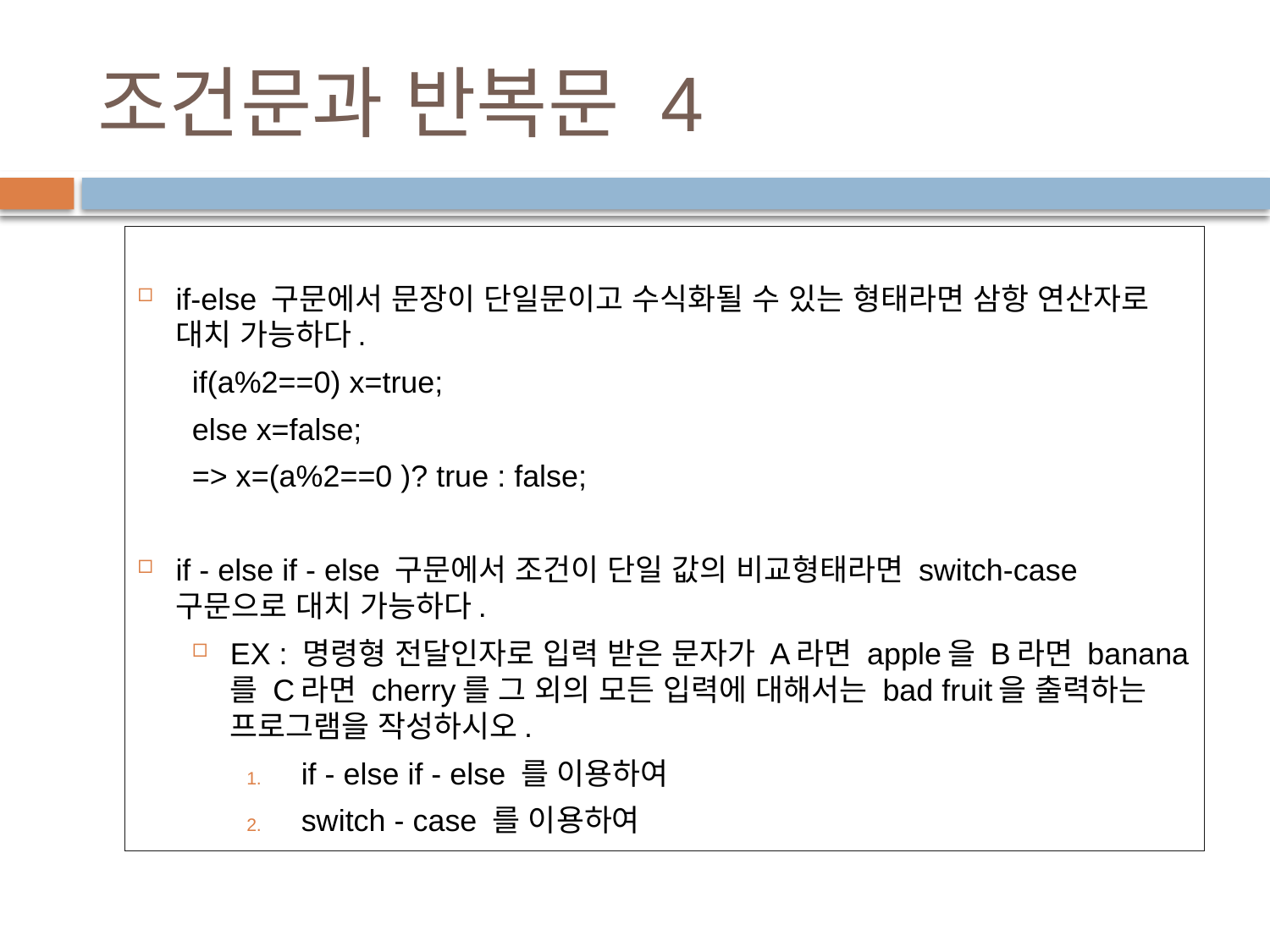

# 조건문과 반복문 4

if-else 구문에서 문장이 단일문이고 수식화될 수 있는 형태라면 삼항 연산자로 대치 가능하다.
if(a%2==0) x=true;
else x=false;
=> x=(a%2==0 )? true : false;

if - else if - else 구문에서 조건이 단일 값의 비교형태라면 switch-case구문으로 대치 가능하다.
EX : 명령형 전달인자로 입력 받은 문자가 A라면 apple을 B라면 banana를 C라면 cherry를 그 외의 모든 입력에 대해서는 bad fruit을 출력하는 프로그램을 작성하시오.
if - else if - else 를 이용하여
switch - case 를 이용하여